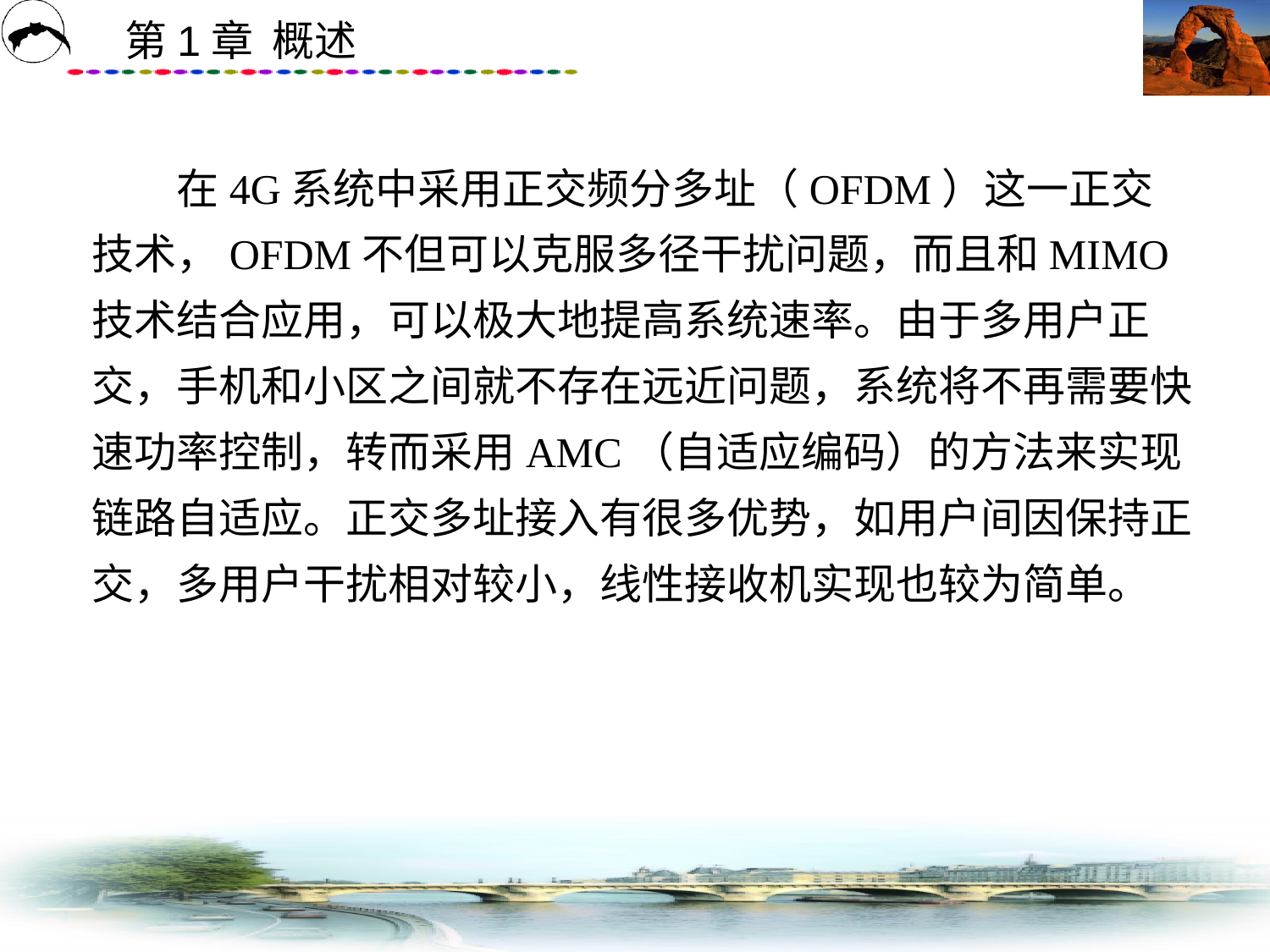

# 在4G系统中采用正交频分多址（OFDM）这一正交技术，OFDM不但可以克服多径干扰问题，而且和MIMO技术结合应用，可以极大地提高系统速率。由于多用户正交，手机和小区之间就不存在远近问题，系统将不再需要快速功率控制，转而采用AMC（自适应编码）的方法来实现链路自适应。正交多址接入有很多优势，如用户间因保持正交，多用户干扰相对较小，线性接收机实现也较为简单。